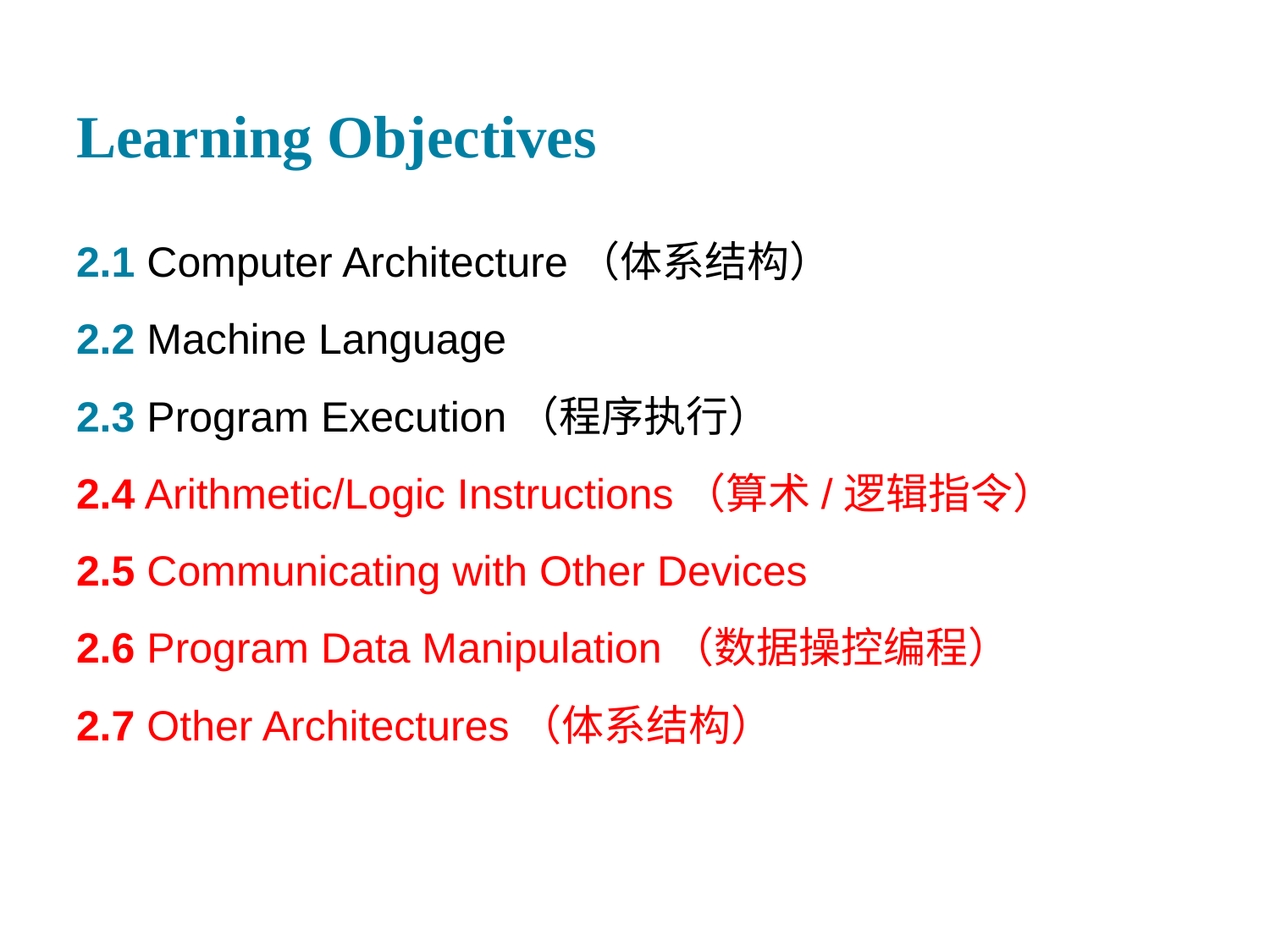

# Learning Objectives
2.1 Computer Architecture（体系结构）
2.2 Machine Language
2.3 Program Execution（程序执行）
2.4 Arithmetic/Logic Instructions（算术/逻辑指令）
2.5 Communicating with Other Devices
2.6 Program Data Manipulation（数据操控编程）
2.7 Other Architectures（体系结构）